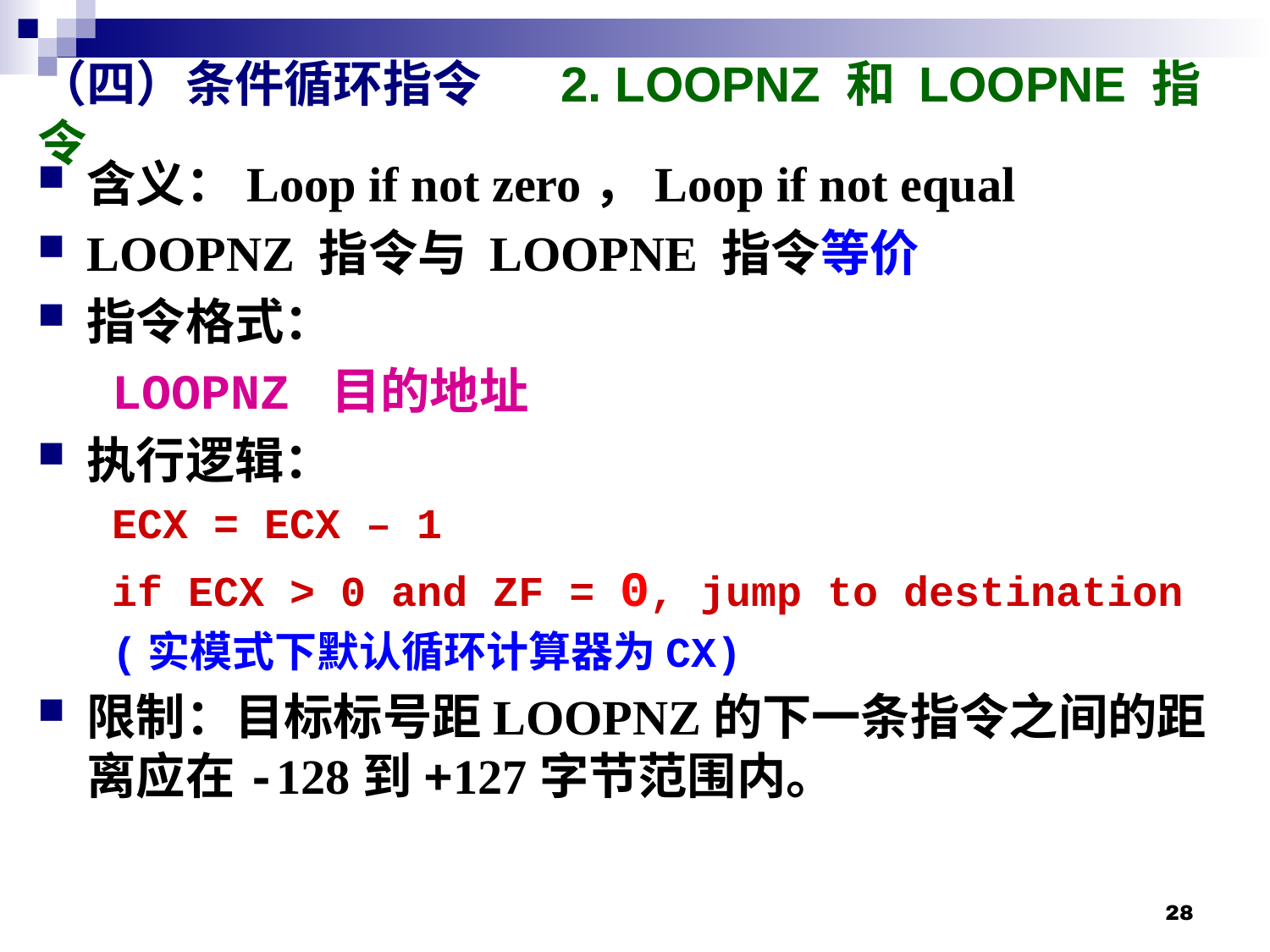

# （四）条件循环指令      2. LOOPNZ 和 LOOPNE 指令
含义：Loop if not zero，Loop if not equal
LOOPNZ 指令与 LOOPNE 指令等价
指令格式：
LOOPNZ 目的地址
执行逻辑：
ECX = ECX – 1
if ECX > 0 and ZF = 0, jump to destination
(实模式下默认循环计算器为CX)
限制：目标标号距LOOPNZ的下一条指令之间的距离应在-128到+127字节范围内。
28